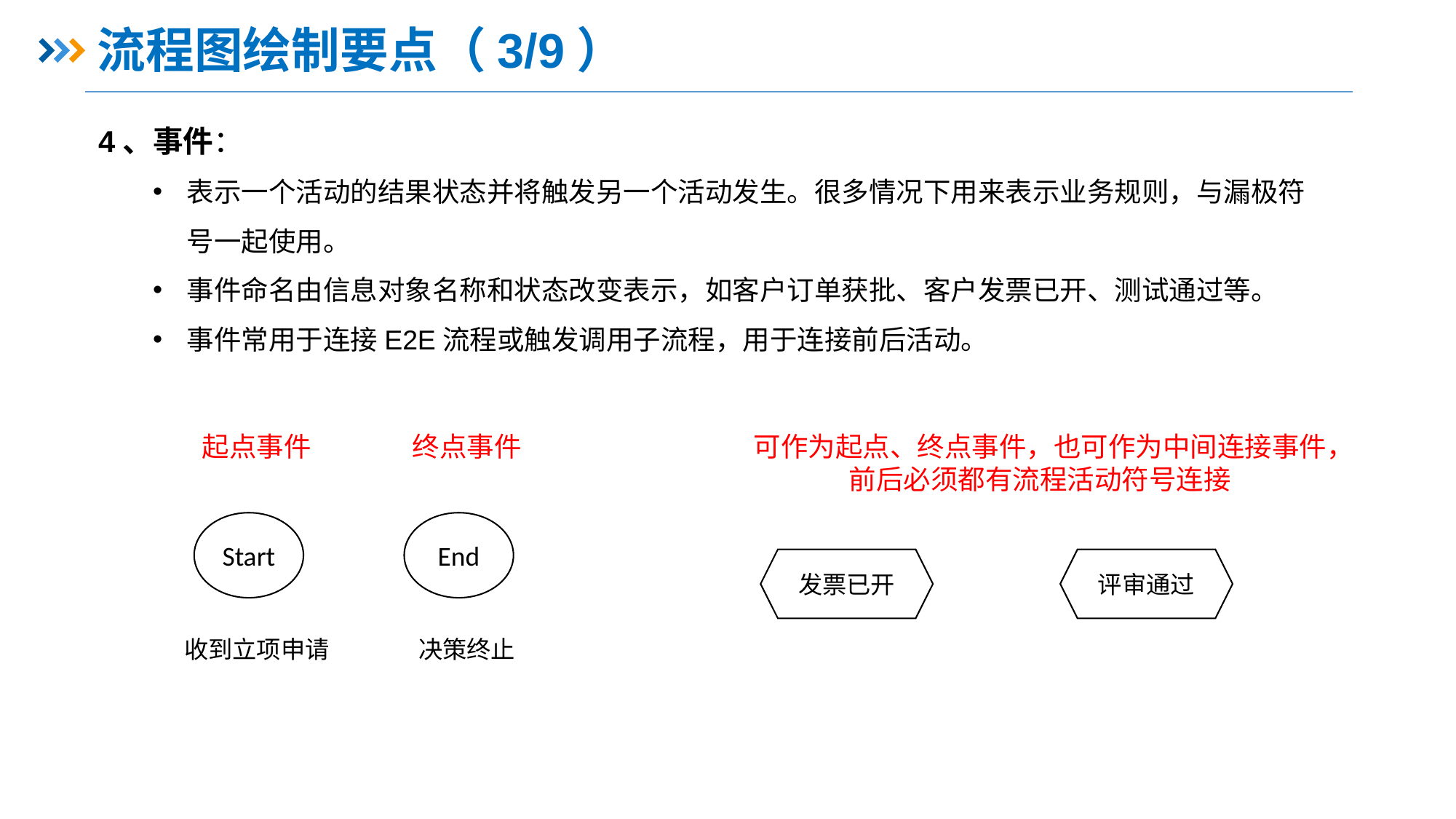

# 流程图绘制要点（3/9）
4、事件：
表示一个活动的结果状态并将触发另一个活动发生。很多情况下用来表示业务规则，与漏极符号一起使用。
事件命名由信息对象名称和状态改变表示，如客户订单获批、客户发票已开、测试通过等。
事件常用于连接E2E流程或触发调用子流程，用于连接前后活动。
起点事件
终点事件
可作为起点、终点事件，也可作为中间连接事件，前后必须都有流程活动符号连接
Start
End
发票已开
评审通过
收到立项申请
决策终止